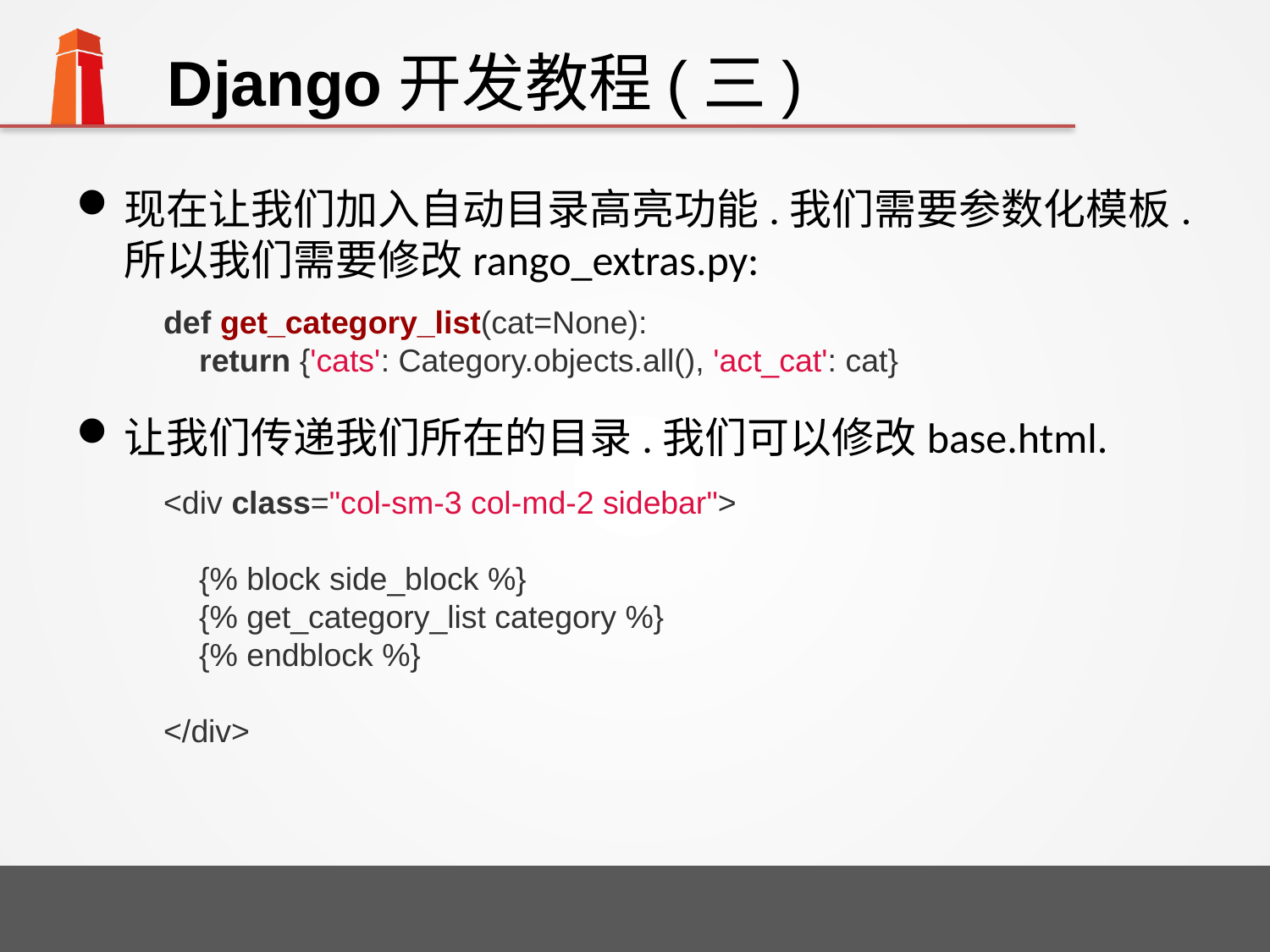

# Django开发教程(三)
现在让我们加入自动目录高亮功能.我们需要参数化模板.所以我们需要修改rango_extras.py:

让我们传递我们所在的目录.我们可以修改base.html.
def get_category_list(cat=None):
    return {'cats': Category.objects.all(), 'act_cat': cat}
<div class="col-sm-3 col-md-2 sidebar">

    {% block side_block %}
    {% get_category_list category %}
    {% endblock %}

</div>